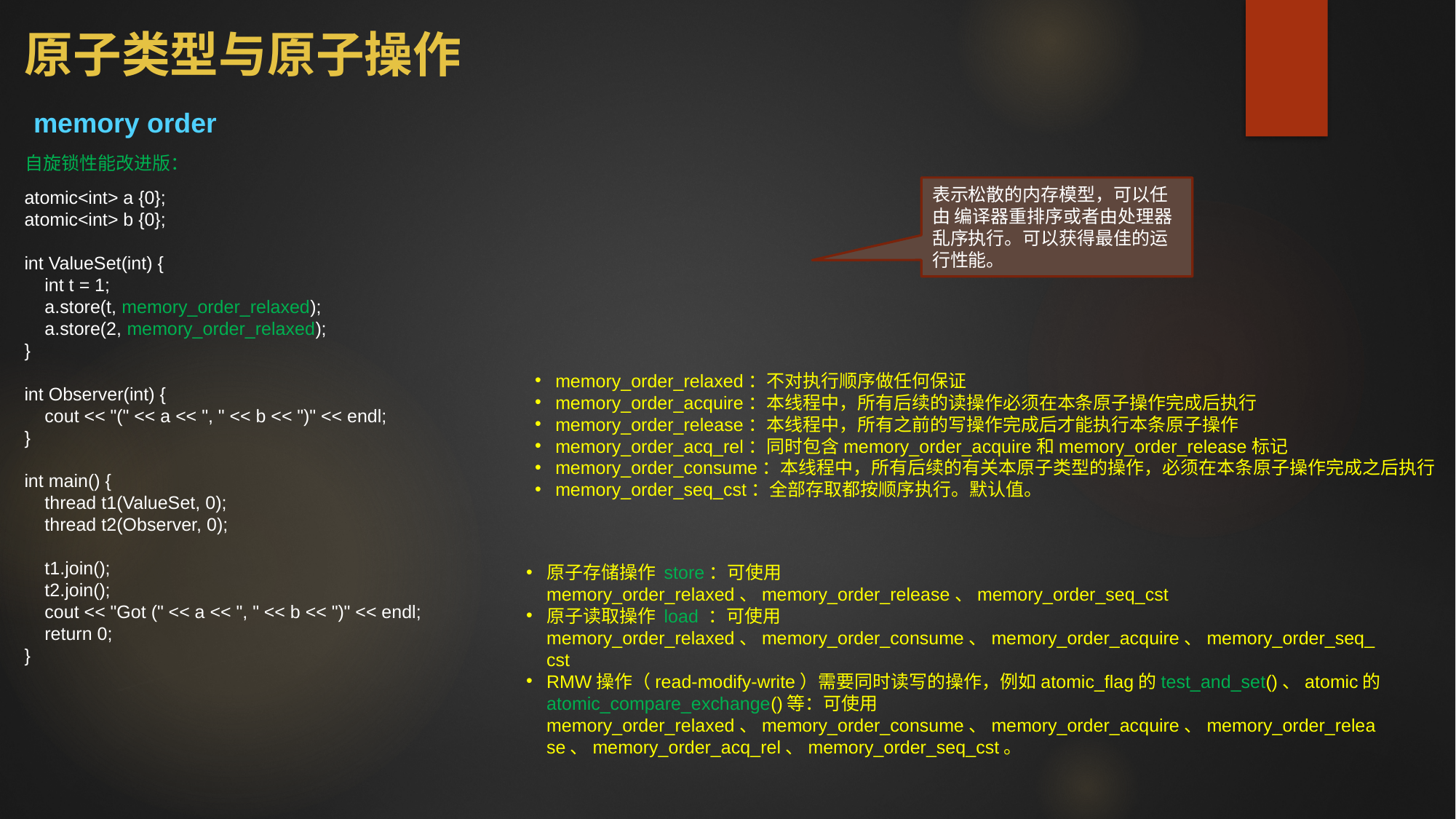

# 原子类型与原子操作
memory order
自旋锁性能改进版：
表示松散的内存模型，可以任由 编译器重排序或者由处理器乱序执行。可以获得最佳的运行性能。
atomic<int> a {0};
atomic<int> b {0};

int ValueSet(int) {
    int t = 1;
    a.store(t, memory_order_relaxed);
    a.store(2, memory_order_relaxed);
}

int Observer(int) {
    cout << "(" << a << ", " << b << ")" << endl;
}

int main() {
    thread t1(ValueSet, 0);
    thread t2(Observer, 0);

    t1.join();
    t2.join();
    cout << "Got (" << a << ", " << b << ")" << endl;
    return 0;
}
memory_order_relaxed：不对执行顺序做任何保证
memory_order_acquire：本线程中，所有后续的读操作必须在本条原子操作完成后执行
memory_order_release：本线程中，所有之前的写操作完成后才能执行本条原子操作
memory_order_acq_rel：同时包含memory_order_acquire和memory_order_release标记
memory_order_consume：本线程中，所有后续的有关本原子类型的操作，必须在本条原子操作完成之后执行
memory_order_seq_cst：全部存取都按顺序执行。默认值。
原子存储操作 store：可使用memory_order_relaxed、memory_order_release、memory_order_seq_cst
原子读取操作 load ：可使用memory_order_relaxed、memory_order_consume、memory_order_acquire、memory_order_seq_cst
RMW操作（read-modify-write）需要同时读写的操作，例如atomic_flag的test_and_set()、atomic的atomic_compare_exchange()等：可使用memory_order_relaxed、memory_order_consume、memory_order_acquire、memory_order_release、memory_order_acq_rel、memory_order_seq_cst。